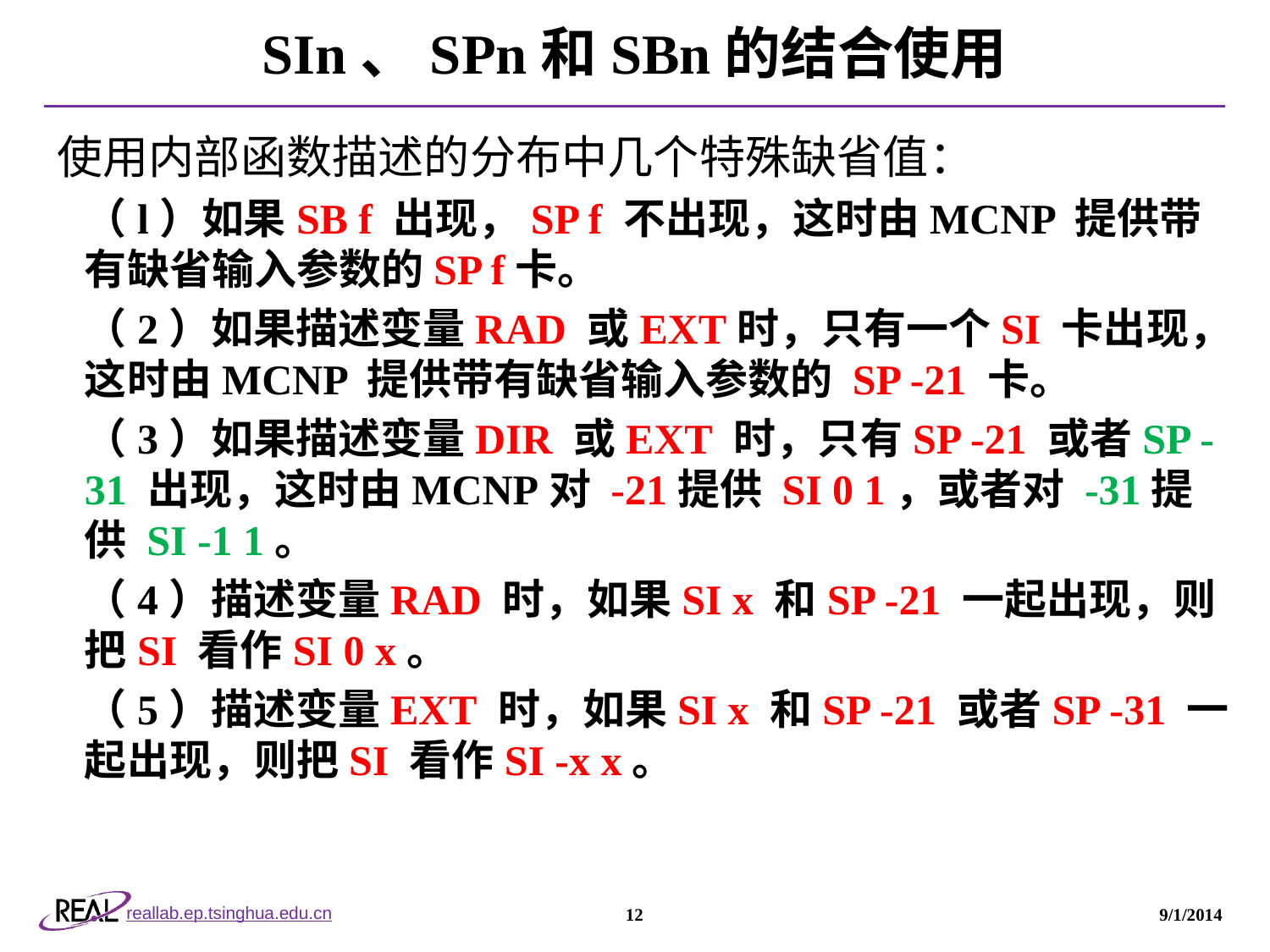

# SIn、SPn和SBn的结合使用
使用内部函数描述的分布中几个特殊缺省值：
（l）如果SB f 出现，SP f 不出现，这时由MCNP 提供带有缺省输入参数的SP f卡。
（2）如果描述变量RAD 或EXT时，只有一个SI 卡出现，这时由MCNP 提供带有缺省输入参数的 SP -21 卡。
（3）如果描述变量DIR 或EXT 时，只有SP -21 或者SP -31 出现，这时由MCNP对 -21提供 SI 0 1，或者对 -31提供 SI -1 1。
（4）描述变量RAD 时，如果SI x 和SP -21 一起出现，则把SI 看作SI 0 x。
（5）描述变量EXT 时，如果SI x 和SP -21 或者SP -31 一起出现，则把SI 看作SI -x x。